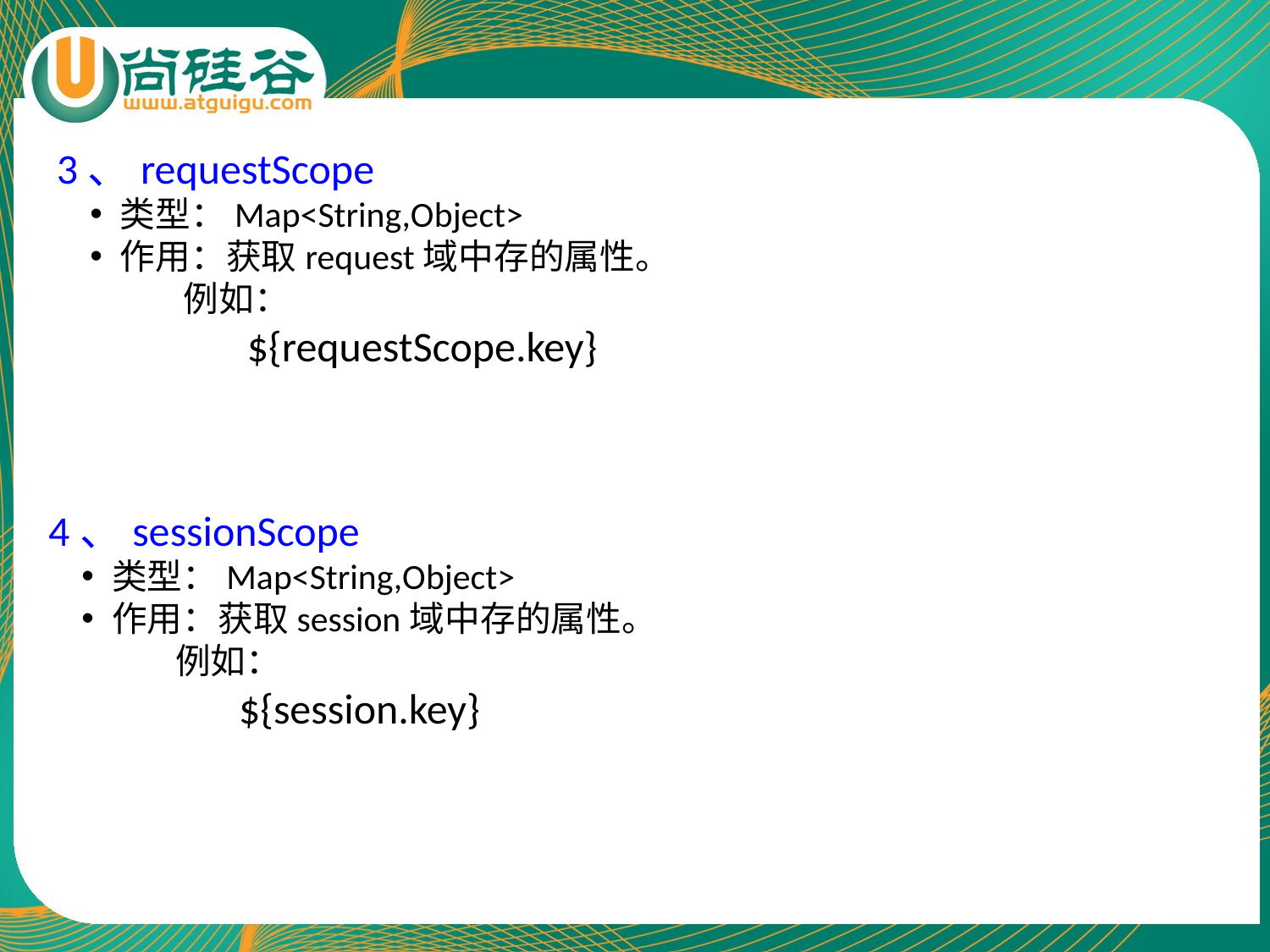

3、requestScope
类型：Map<String,Object>
作用：获取request域中存的属性。
例如：
	${requestScope.key}

4、sessionScope
类型：Map<String,Object>
作用：获取session域中存的属性。
例如：
	${session.key}